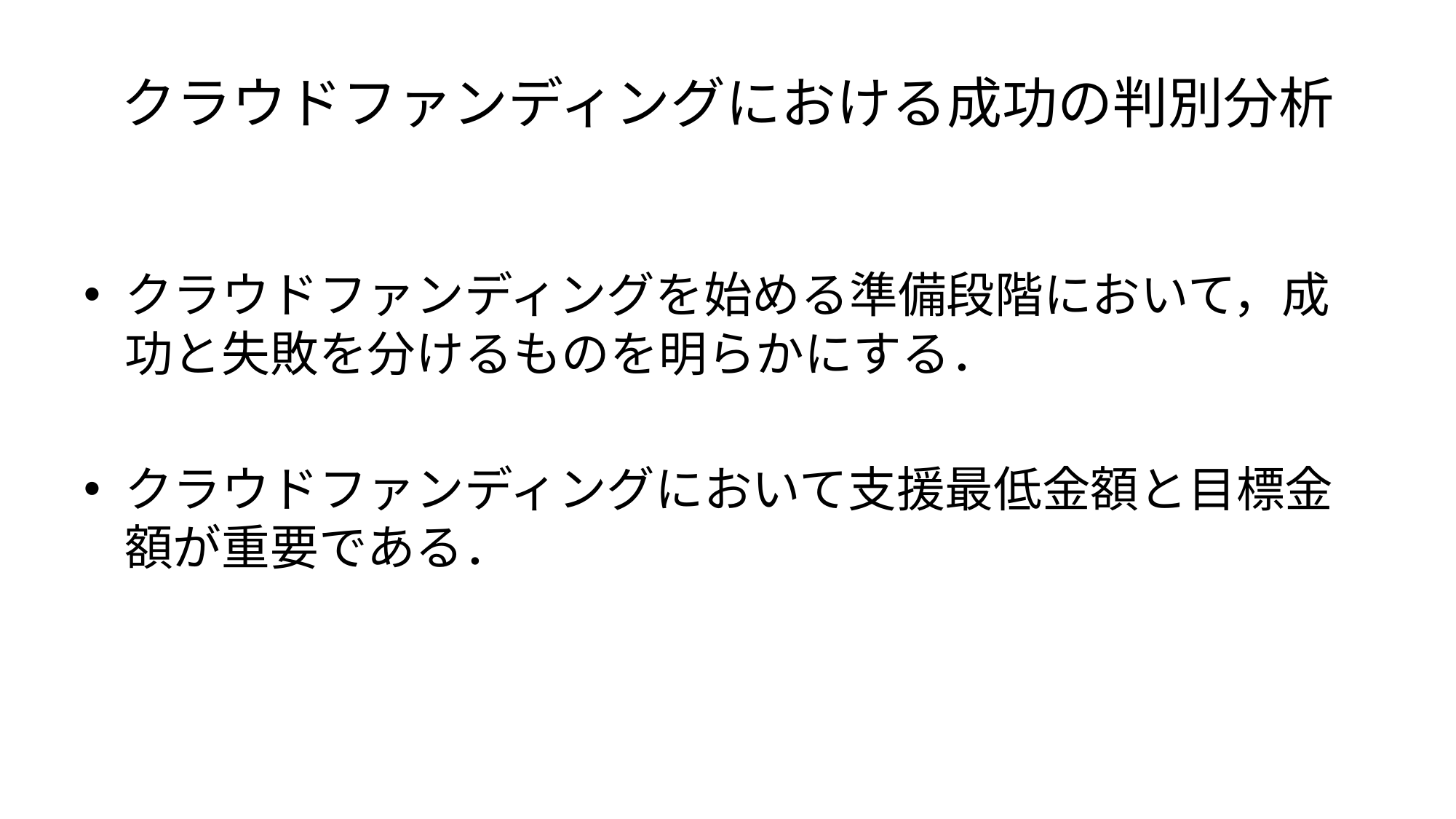

# クラウドファンディングにおける成功の判別分析

クラウドファンディングを始める準備段階において，成功と失敗を分けるものを明らかにする．

クラウドファンディングにおいて支援最低金額と目標金額が重要である．